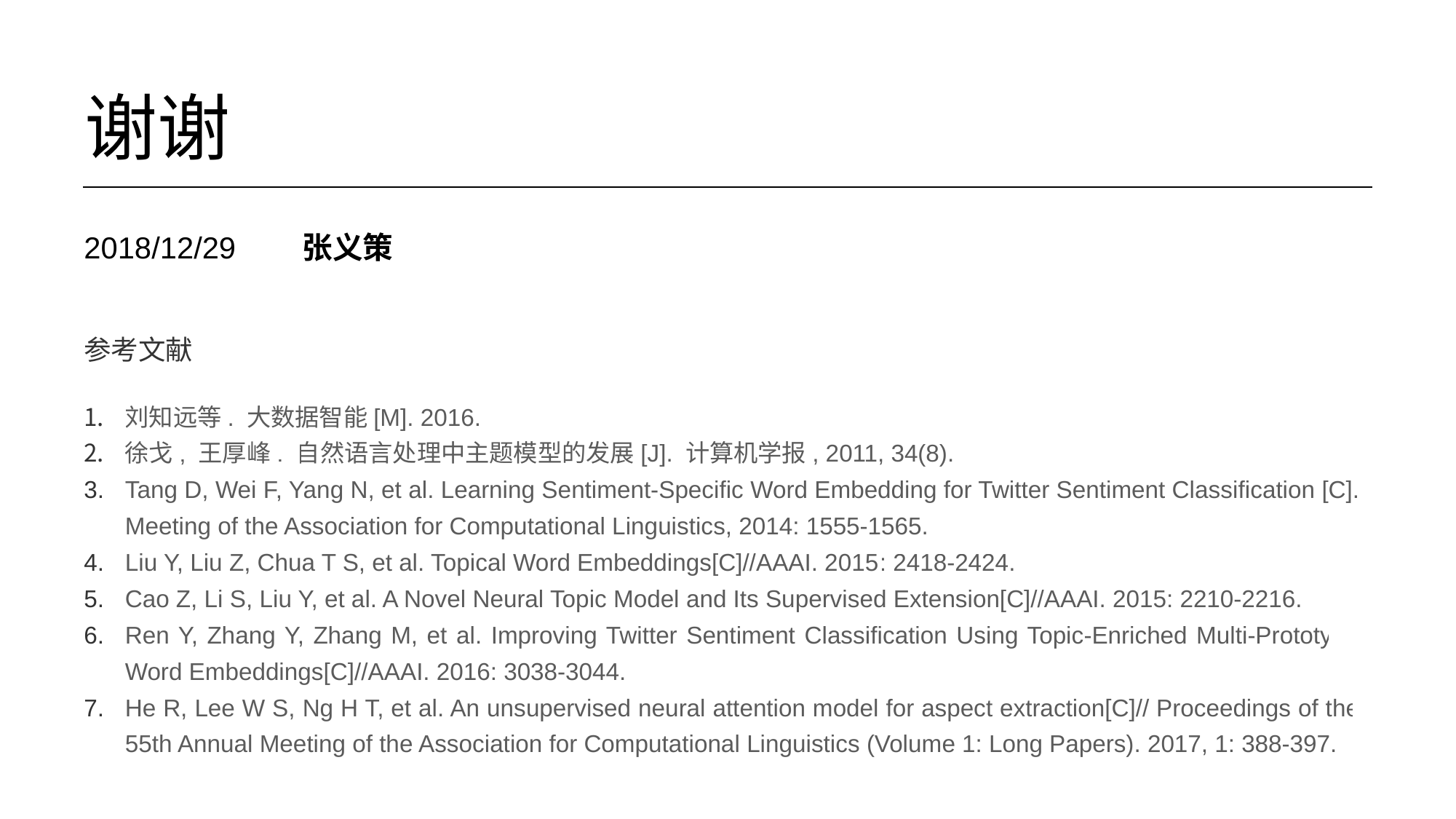

谢谢
2018/12/29 	张义策
参考文献

刘知远等. 大数据智能[M]. 2016.
徐戈, 王厚峰. 自然语言处理中主题模型的发展[J]. 计算机学报, 2011, 34(8).
Tang D, Wei F, Yang N, et al. Learning Sentiment-Specific Word Embedding for Twitter Sentiment Classification [C]. Meeting of the Association for Computational Linguistics, 2014: 1555-1565.
Liu Y, Liu Z, Chua T S, et al. Topical Word Embeddings[C]//AAAI. 2015: 2418-2424.
Cao Z, Li S, Liu Y, et al. A Novel Neural Topic Model and Its Supervised Extension[C]//AAAI. 2015: 2210-2216.
Ren Y, Zhang Y, Zhang M, et al. Improving Twitter Sentiment Classification Using Topic-Enriched Multi-Prototype Word Embeddings[C]//AAAI. 2016: 3038-3044.
He R, Lee W S, Ng H T, et al. An unsupervised neural attention model for aspect extraction[C]// Proceedings of the 55th Annual Meeting of the Association for Computational Linguistics (Volume 1: Long Papers). 2017, 1: 388-397.